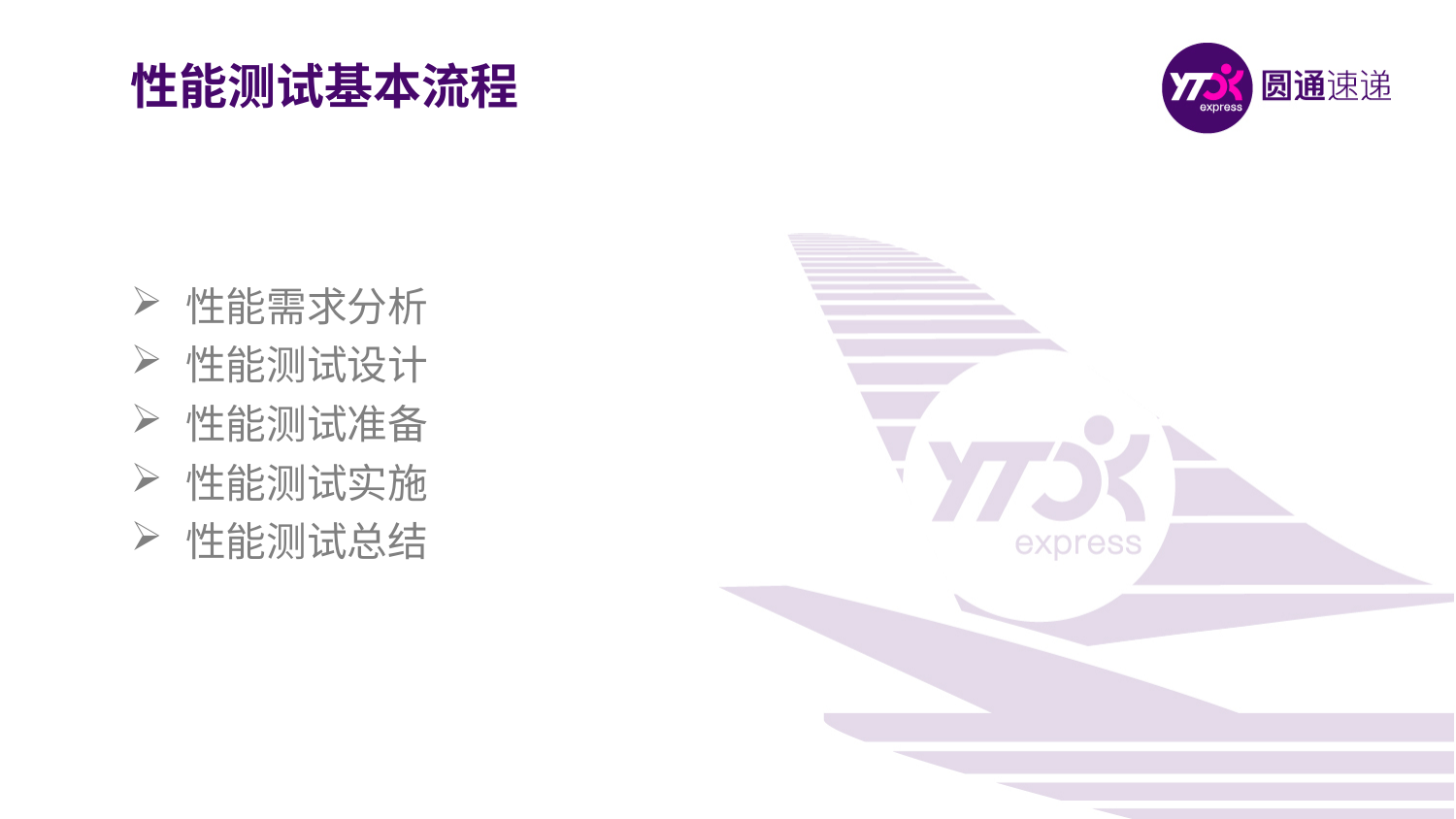

性能测试基本流程

性能需求分析
性能测试设计
性能测试准备
性能测试实施
性能测试总结